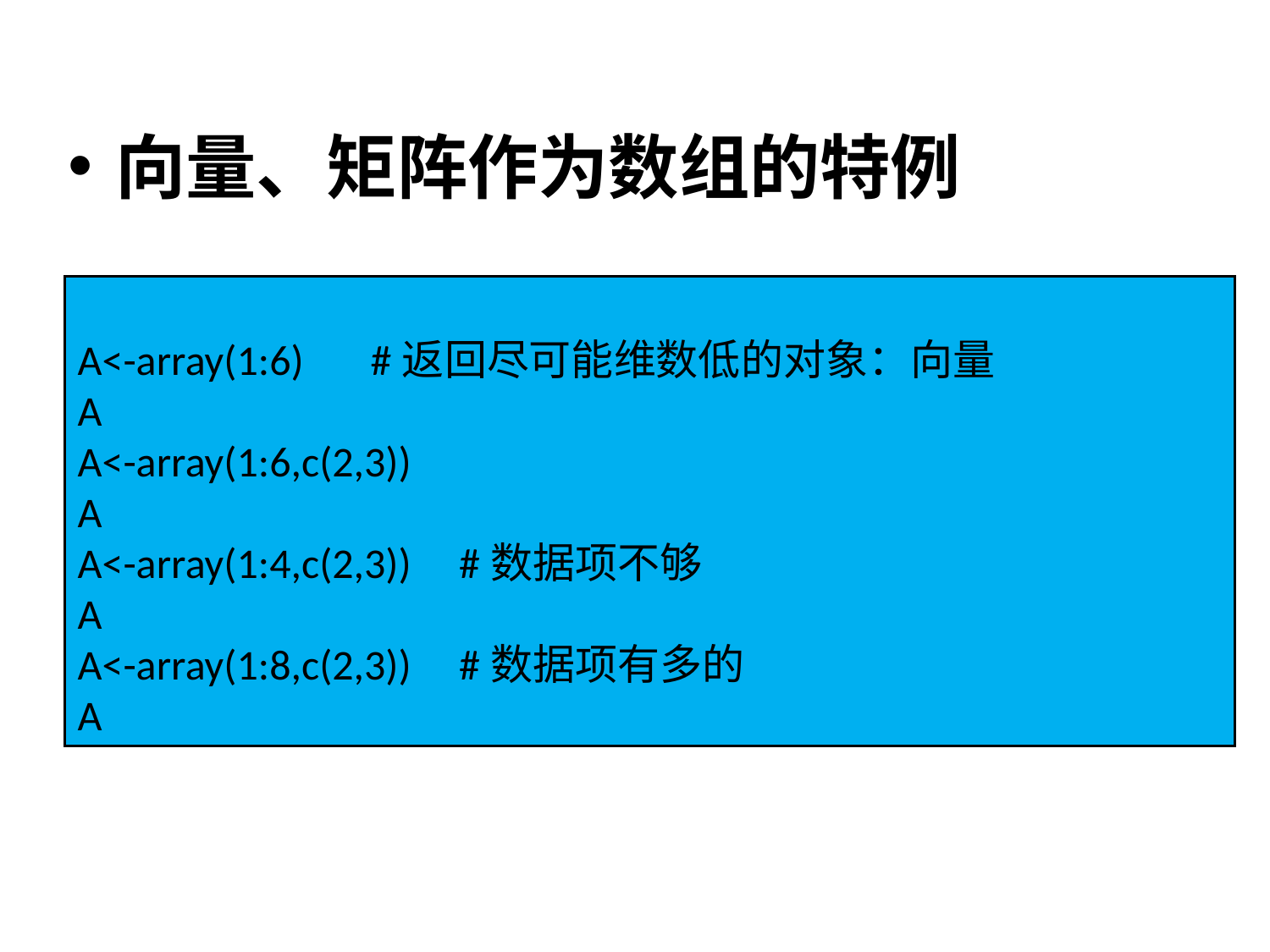

向量、矩阵作为数组的特例

A<-array(1:6)       #返回尽可能维数低的对象：向量
A
A<-array(1:6,c(2,3))
A
A<-array(1:4,c(2,3))     #数据项不够
A
A<-array(1:8,c(2,3))     #数据项有多的
A